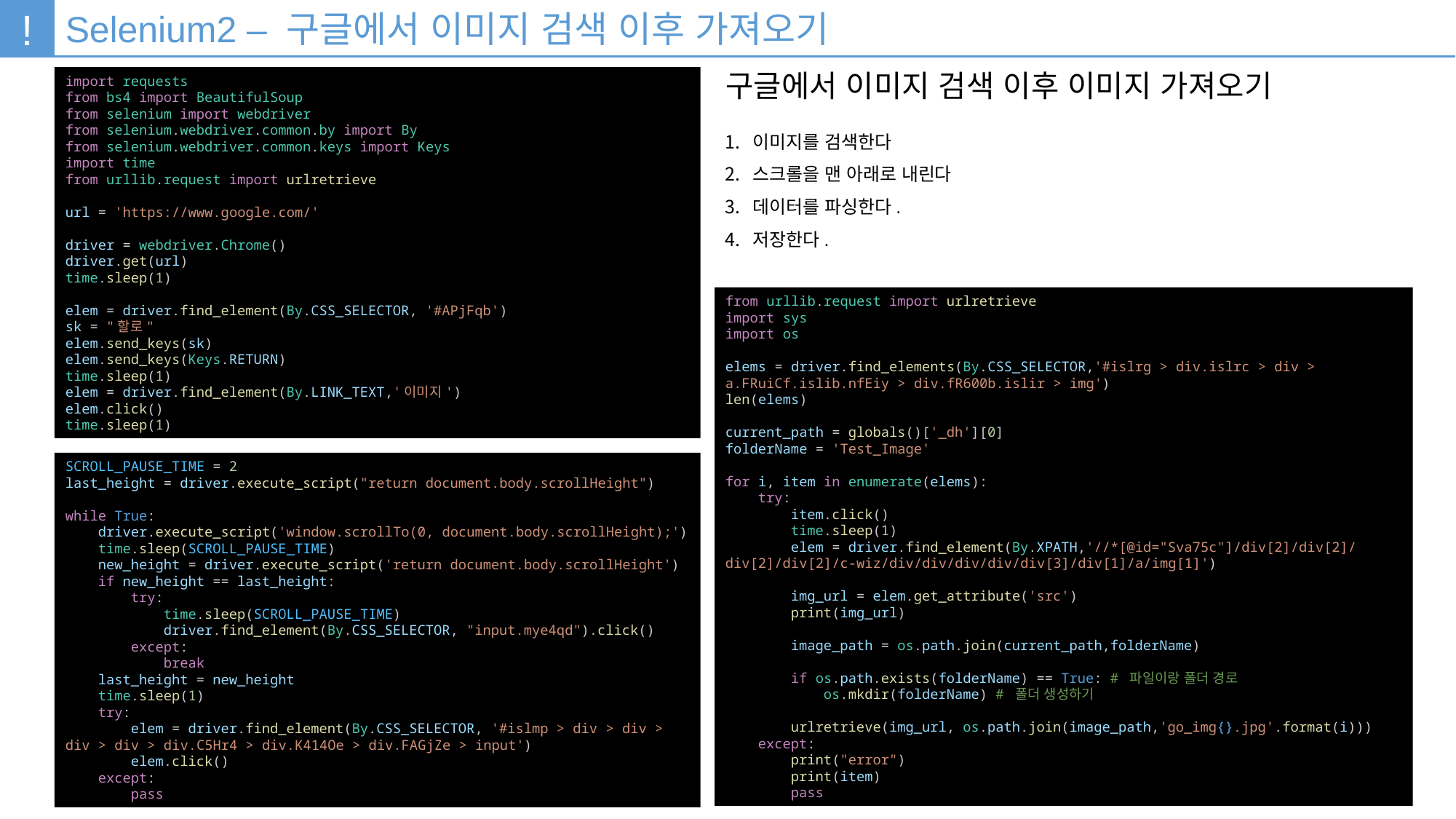

!
Selenium2 – 구글에서 이미지 검색 이후 가져오기
import requests
from bs4 import BeautifulSoup
from selenium import webdriver
from selenium.webdriver.common.by import By
from selenium.webdriver.common.keys import Keys
import time
from urllib.request import urlretrieve
url = 'https://www.google.com/'
driver = webdriver.Chrome()
driver.get(url)
time.sleep(1)
elem = driver.find_element(By.CSS_SELECTOR, '#APjFqb')
sk = "할로"
elem.send_keys(sk)
elem.send_keys(Keys.RETURN)
time.sleep(1)
elem = driver.find_element(By.LINK_TEXT,'이미지')
elem.click()
time.sleep(1)
구글에서 이미지 검색 이후 이미지 가져오기
이미지를 검색한다
스크롤을 맨 아래로 내린다
데이터를 파싱한다.
저장한다.
from urllib.request import urlretrieve
import sys
import os
elems = driver.find_elements(By.CSS_SELECTOR,'#islrg > div.islrc > div > a.FRuiCf.islib.nfEiy > div.fR600b.islir > img')
len(elems)
current_path = globals()['_dh'][0]
folderName = 'Test_Image'
for i, item in enumerate(elems):
    try:
        item.click()
        time.sleep(1)
        elem = driver.find_element(By.XPATH,'//*[@id="Sva75c"]/div[2]/div[2]/div[2]/div[2]/c-wiz/div/div/div/div/div[3]/div[1]/a/img[1]')
        img_url = elem.get_attribute('src')
        print(img_url)

        image_path = os.path.join(current_path,folderName)

        if os.path.exists(folderName) == True: # 파일이랑 폴더 경로
            os.mkdir(folderName) # 폴더 생성하기

        urlretrieve(img_url, os.path.join(image_path,'go_img{}.jpg'.format(i)))
    except:
        print("error")
        print(item)
        pass
SCROLL_PAUSE_TIME = 2
last_height = driver.execute_script("return document.body.scrollHeight")
while True:
    driver.execute_script('window.scrollTo(0, document.body.scrollHeight);')
    time.sleep(SCROLL_PAUSE_TIME)
    new_height = driver.execute_script('return document.body.scrollHeight')
    if new_height == last_height:
        try:
            time.sleep(SCROLL_PAUSE_TIME)
            driver.find_element(By.CSS_SELECTOR, "input.mye4qd").click()
        except:
            break
    last_height = new_height
    time.sleep(1)
    try:
        elem = driver.find_element(By.CSS_SELECTOR, '#islmp > div > div > div > div > div.C5Hr4 > div.K414Oe > div.FAGjZe > input')
        elem.click()
    except:
        pass